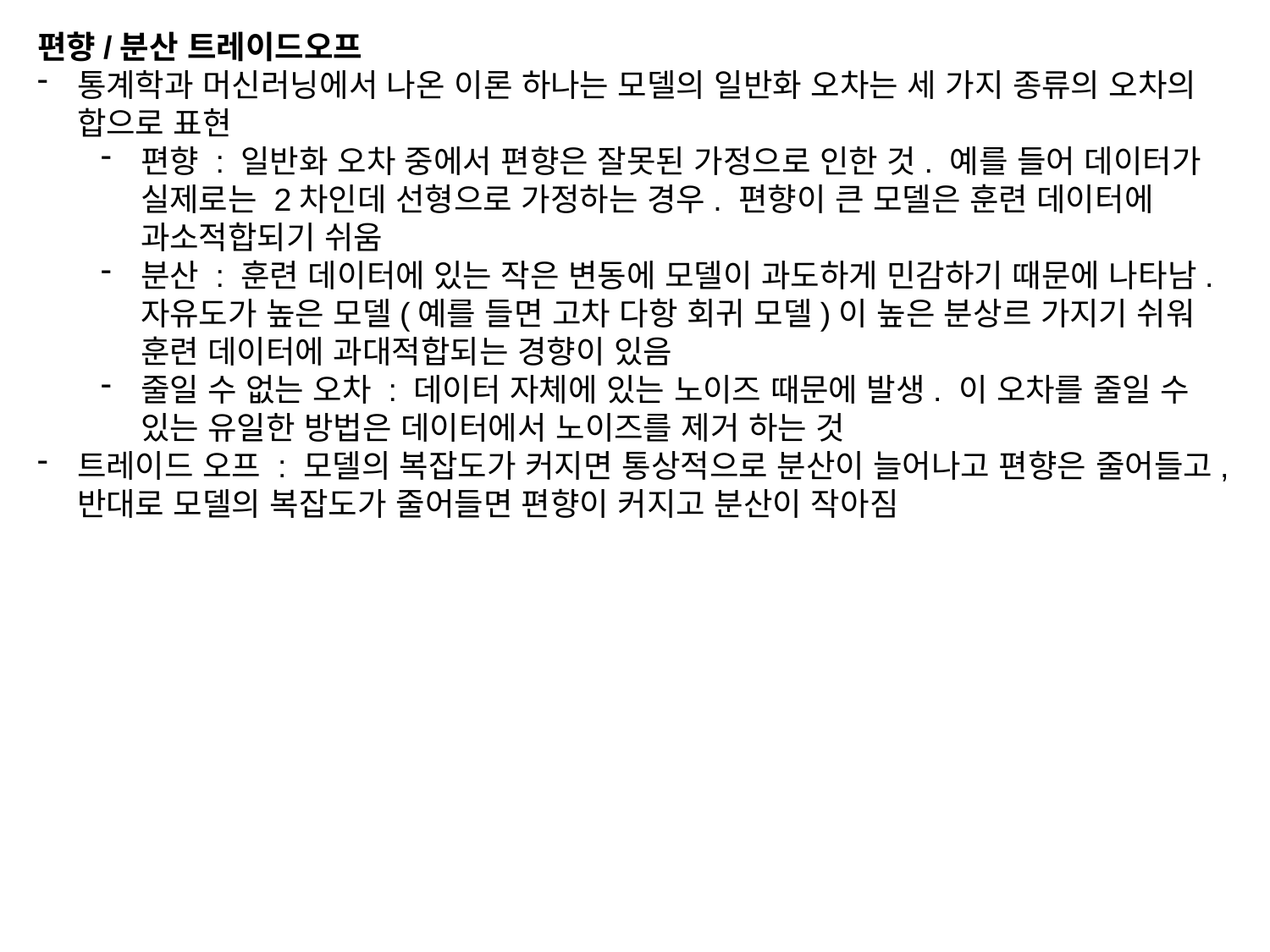

편향/분산 트레이드오프
통계학과 머신러닝에서 나온 이론 하나는 모델의 일반화 오차는 세 가지 종류의 오차의 합으로 표현
편향 : 일반화 오차 중에서 편향은 잘못된 가정으로 인한 것. 예를 들어 데이터가 실제로는 2차인데 선형으로 가정하는 경우. 편향이 큰 모델은 훈련 데이터에 과소적합되기 쉬움
분산 : 훈련 데이터에 있는 작은 변동에 모델이 과도하게 민감하기 때문에 나타남. 자유도가 높은 모델(예를 들면 고차 다항 회귀 모델)이 높은 분상르 가지기 쉬워 훈련 데이터에 과대적합되는 경향이 있음
줄일 수 없는 오차 : 데이터 자체에 있는 노이즈 때문에 발생. 이 오차를 줄일 수 있는 유일한 방법은 데이터에서 노이즈를 제거 하는 것
트레이드 오프 : 모델의 복잡도가 커지면 통상적으로 분산이 늘어나고 편향은 줄어들고, 반대로 모델의 복잡도가 줄어들면 편향이 커지고 분산이 작아짐